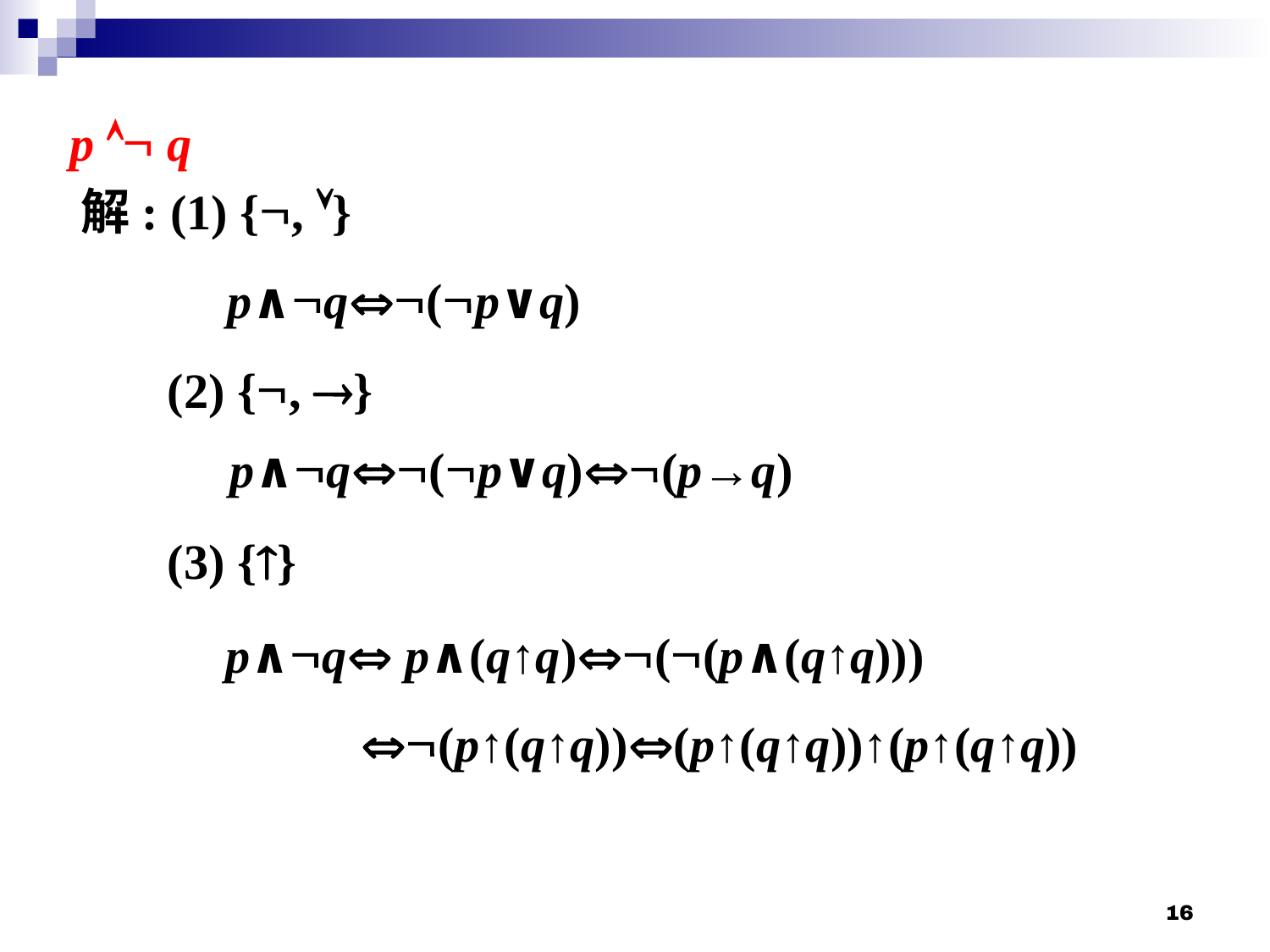

p ∧¬ q
 解: (1) {¬, ∨}
p∧¬q⇔¬(¬p∨q)
(2) {¬, →}
p∧¬q⇔¬(¬p∨q)⇔¬(p→q)
(3) {↑}
p∧¬q⇔ p∧(q↑q)⇔¬(¬(p∧(q↑q)))
           ⇔¬(p↑(q↑q))⇔(p↑(q↑q))↑(p↑(q↑q))
16